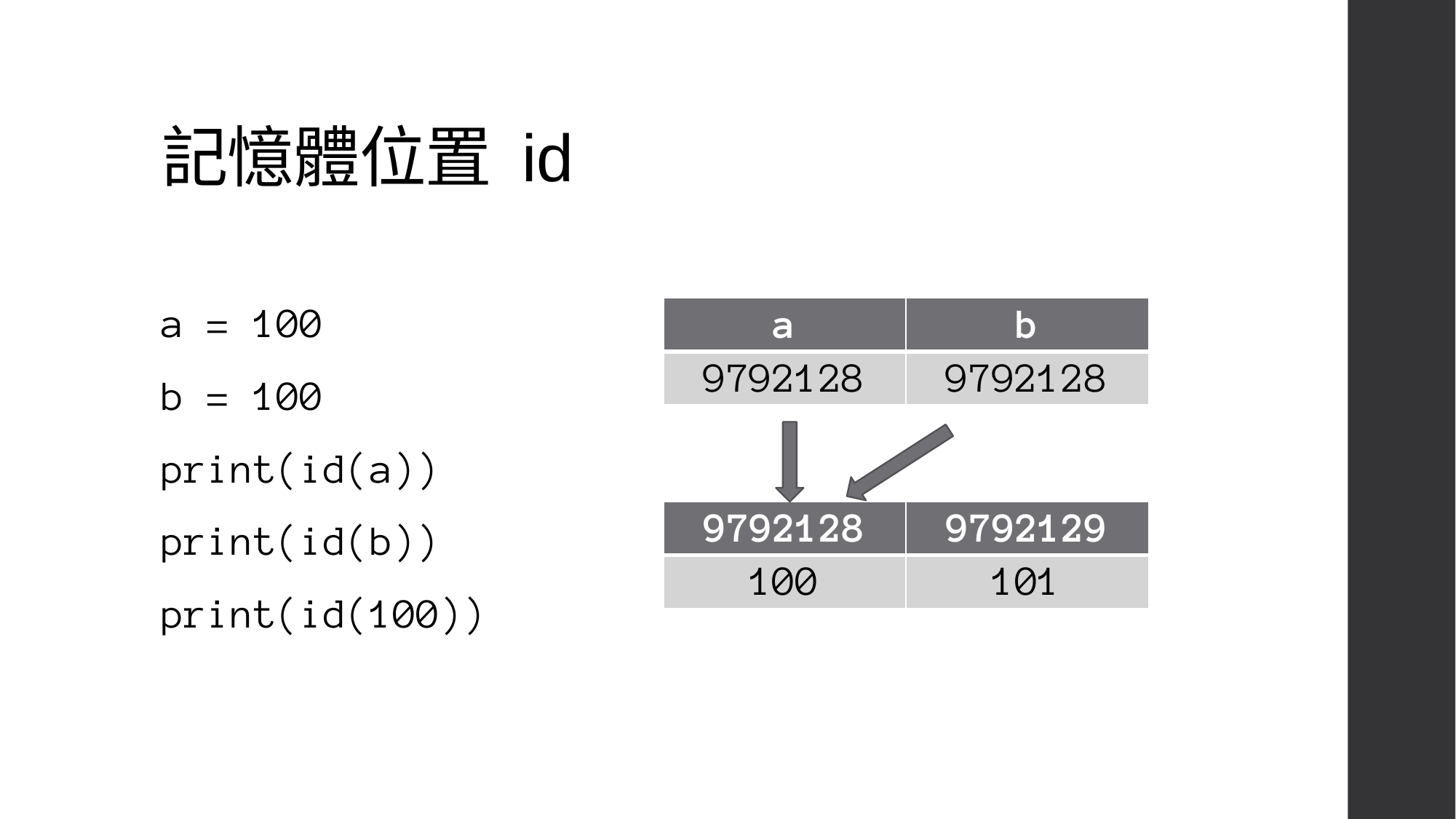

# 記憶體位置 id

a = 100
b = 100
print(id(a))
print(id(b))
print(id(100))
| a | b |
| --- | --- |
| 9792128 | 9792128 |

| 9792128 | 9792129 |
| --- | --- |
| 100 | 101 |